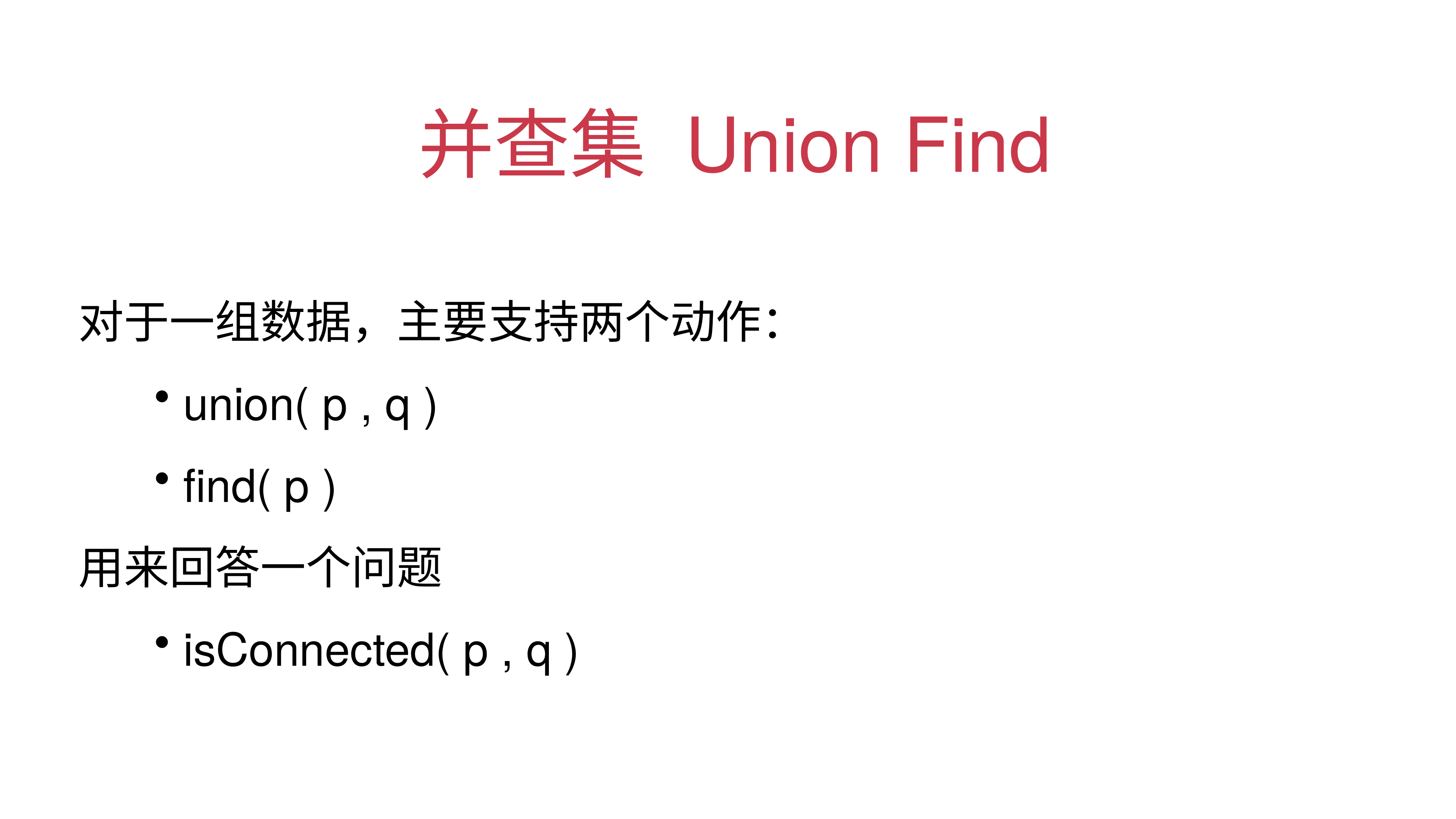

# 并查集 Union Find
对于一组数据，主要支持两个动作：
 union( p , q )
 find( p )
用来回答一个问题
 isConnected( p , q )